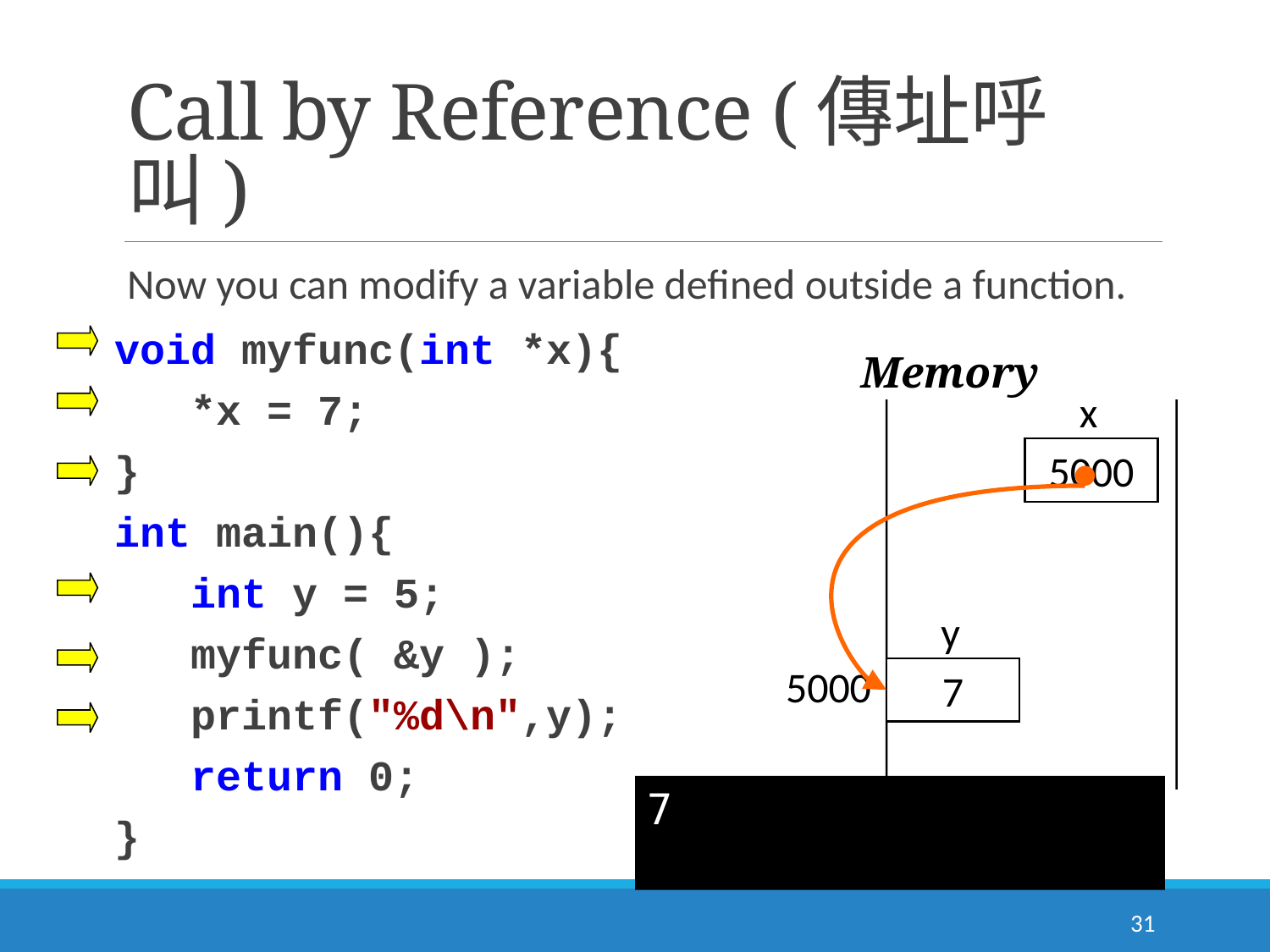

# Call by Reference (傳址呼叫)
Now you can modify a variable defined outside a function.
void myfunc(int *x){
   *x = 7;
}
int main(){
   int y = 5;
   myfunc( &y );
   printf("%d\n",y);
   return 0;
}

Memory
x

5000

y

5000
7
5

7

31